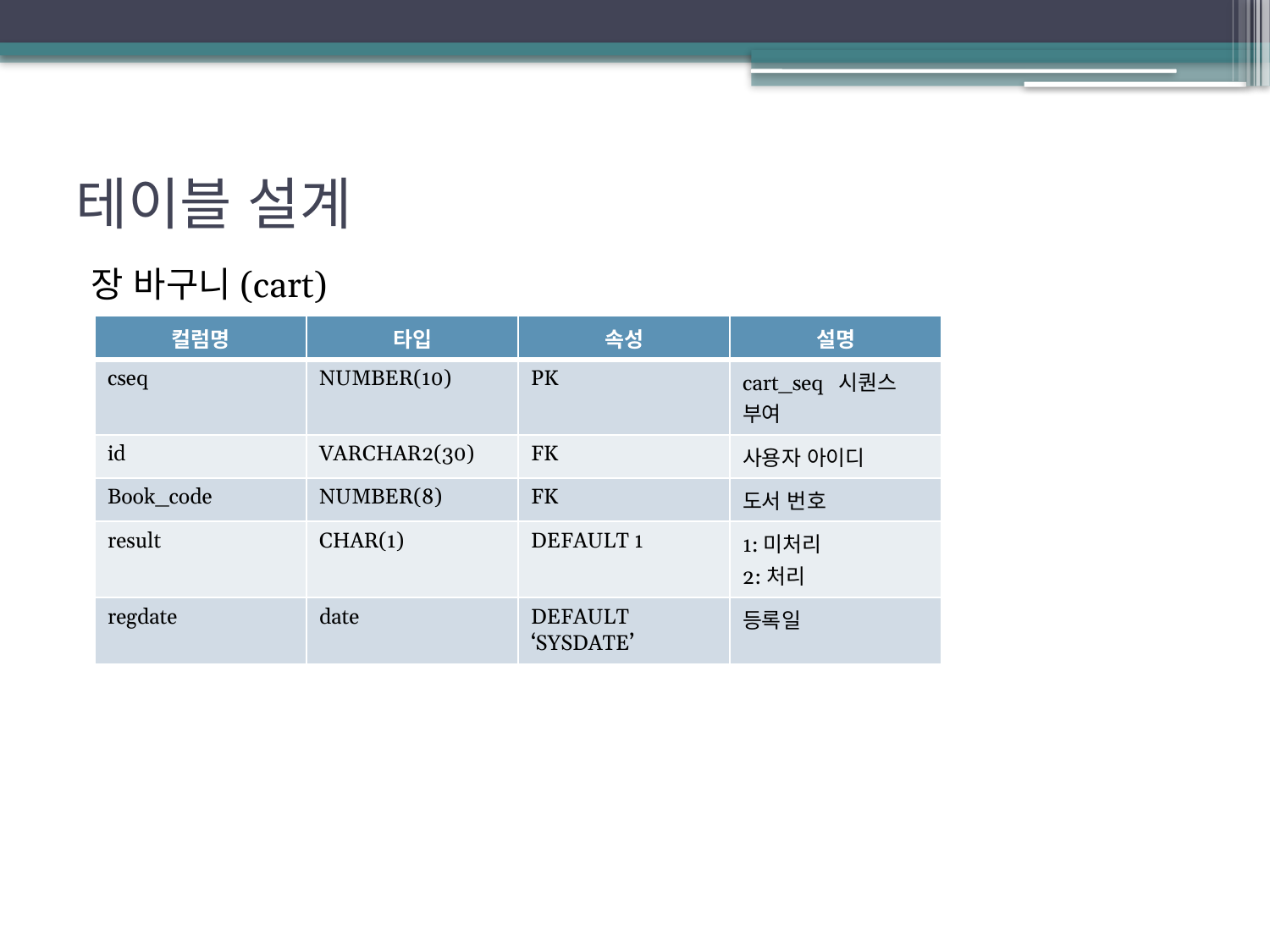

# 테이블 설계
장 바구니(cart)
| 컬럼명 | 타입 | 속성 | 설명 |
| --- | --- | --- | --- |
| cseq | NUMBER(10) | PK | cart\_seq 시퀀스 부여 |
| id | VARCHAR2(30) | FK | 사용자 아이디 |
| Book\_code | NUMBER(8) | FK | 도서 번호 |
| result | CHAR(1) | DEFAULT 1 | 1:미처리 2:처리 |
| regdate | date | DEFAULT ‘SYSDATE’ | 등록일 |